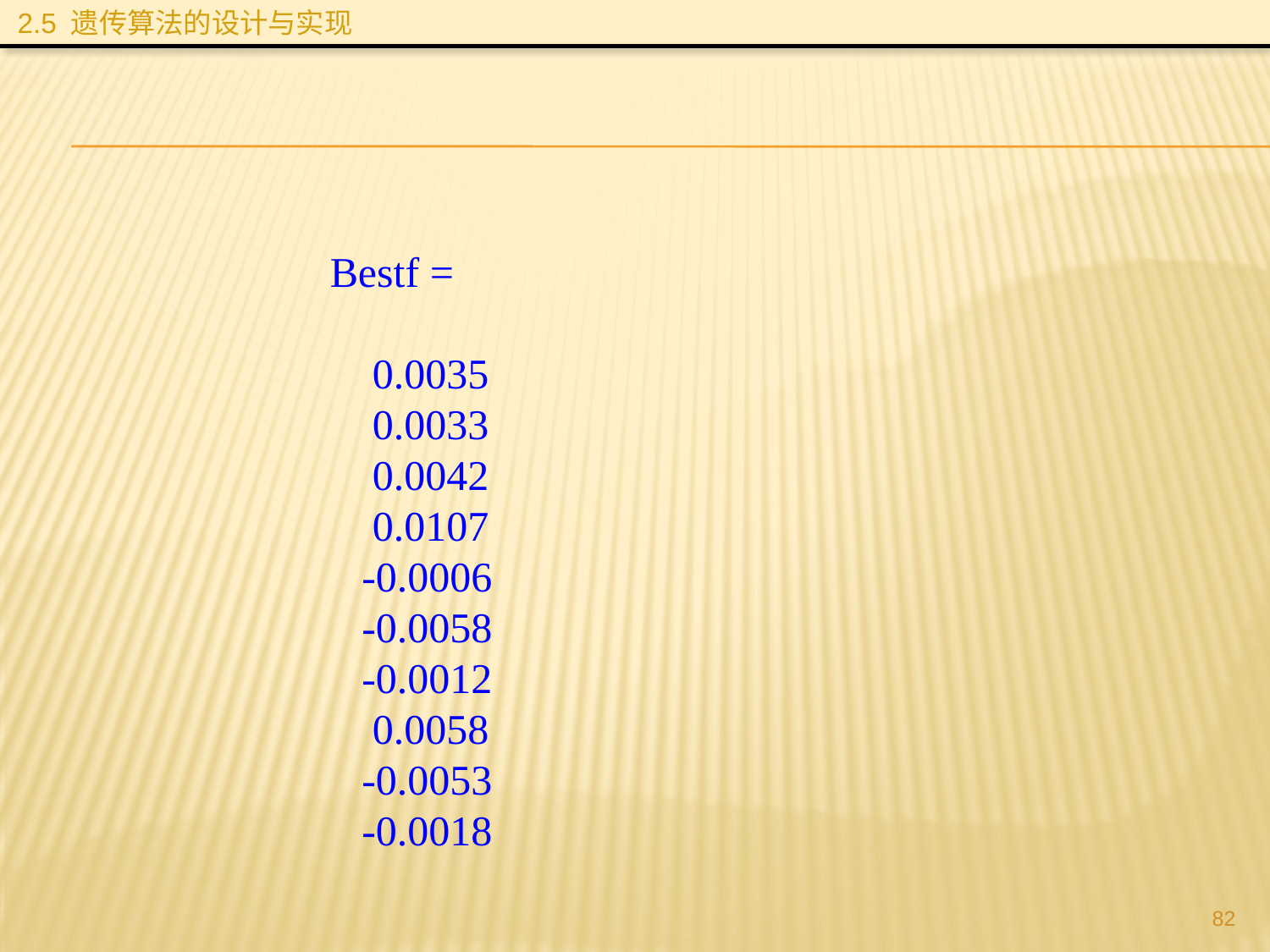

2.5 遗传算法的设计与实现

Bestf =

    0.0035
    0.0033
    0.0042
    0.0107
   -0.0006
   -0.0058
   -0.0012
    0.0058
   -0.0053
   -0.0018
82